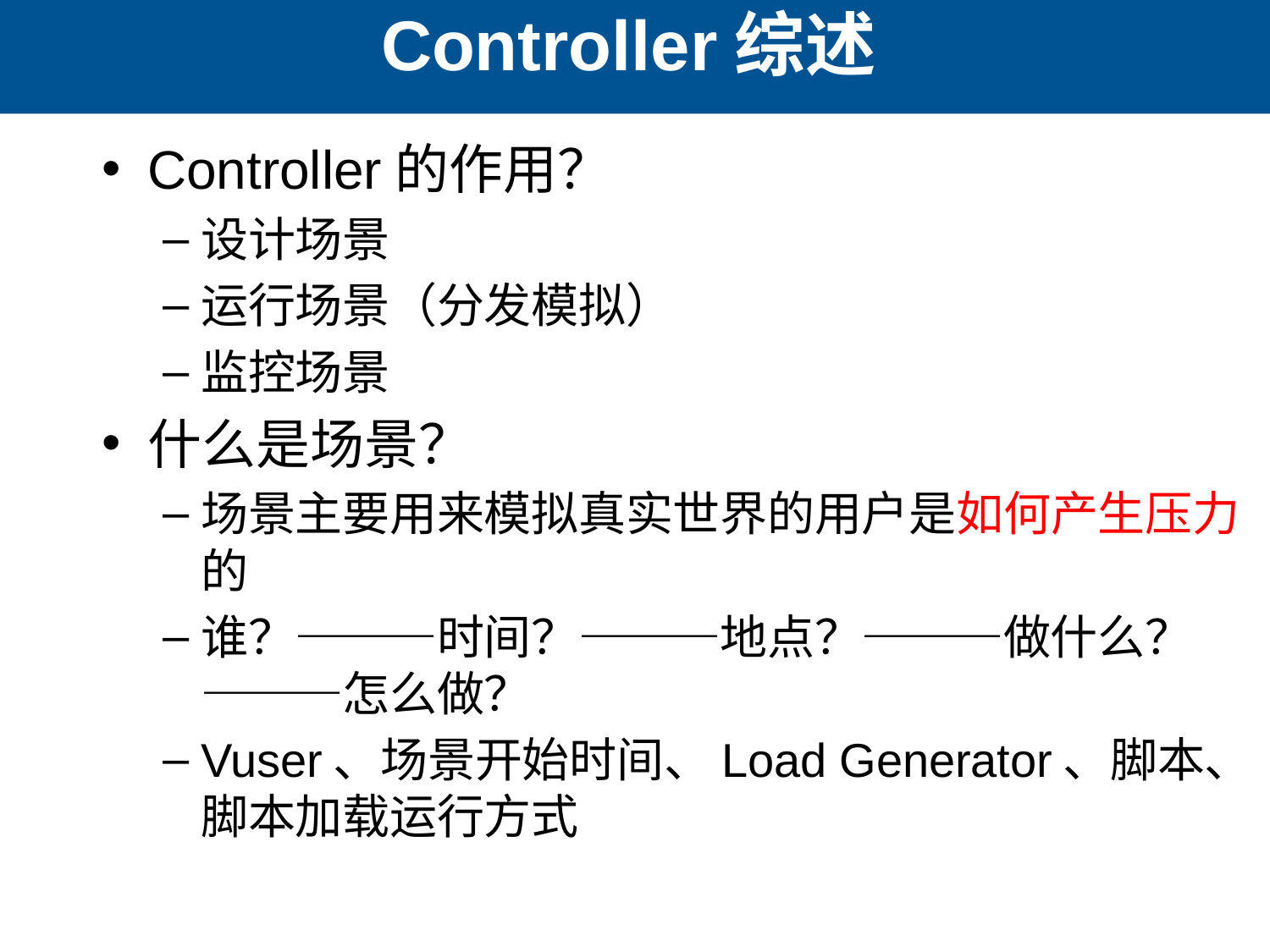

# Controller综述
Controller的作用？
设计场景
运行场景（分发模拟）
监控场景
什么是场景？
场景主要用来模拟真实世界的用户是如何产生压力的
谁？———时间？———地点？———做什么？———怎么做？
Vuser、场景开始时间、Load Generator、脚本、脚本加载运行方式